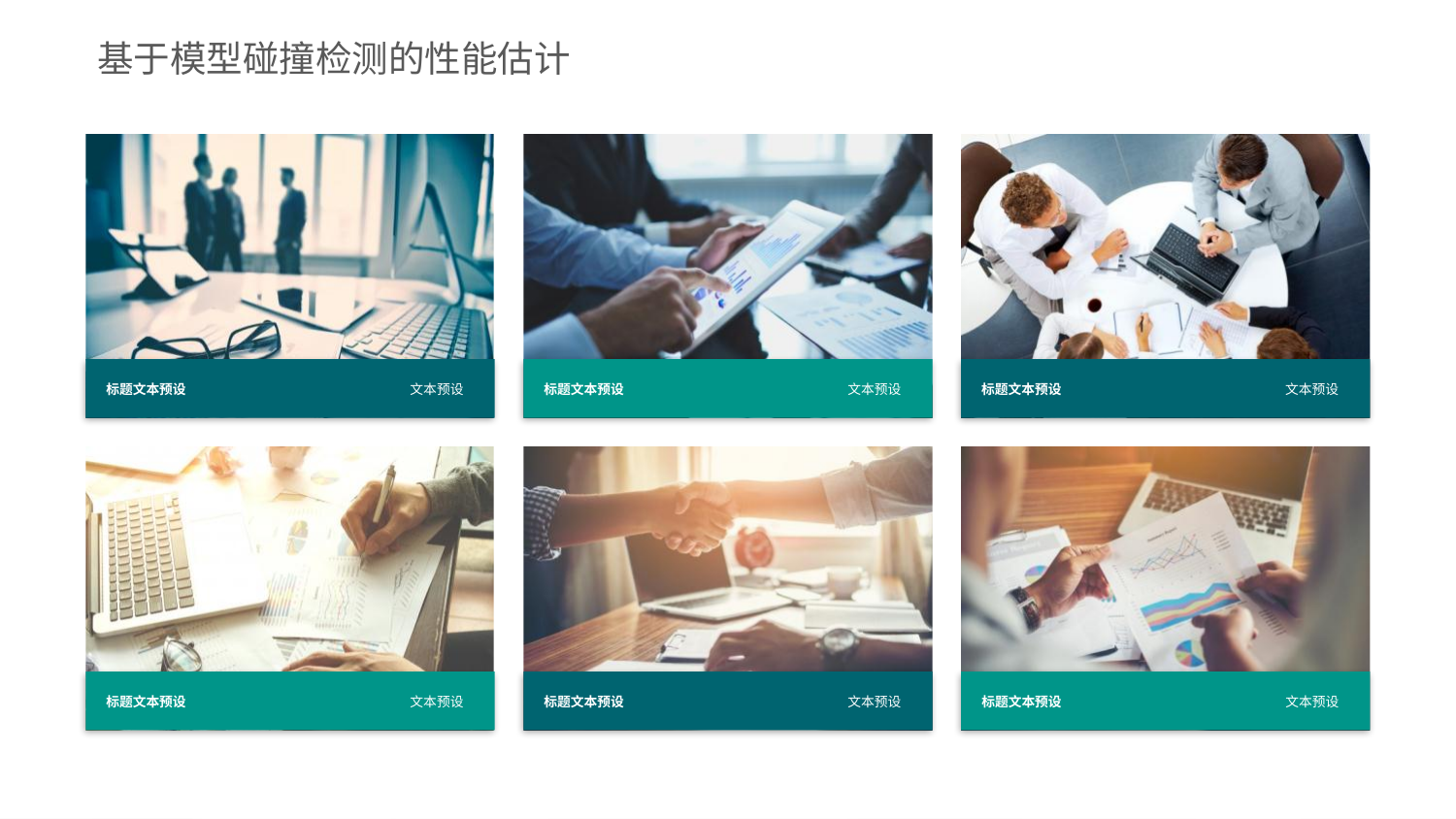

基于模型碰撞检测的性能估计

标题文本预设
文本预设
标题文本预设
文本预设
标题文本预设
文本预设

标题文本预设
文本预设
标题文本预设
文本预设
标题文本预设
文本预设